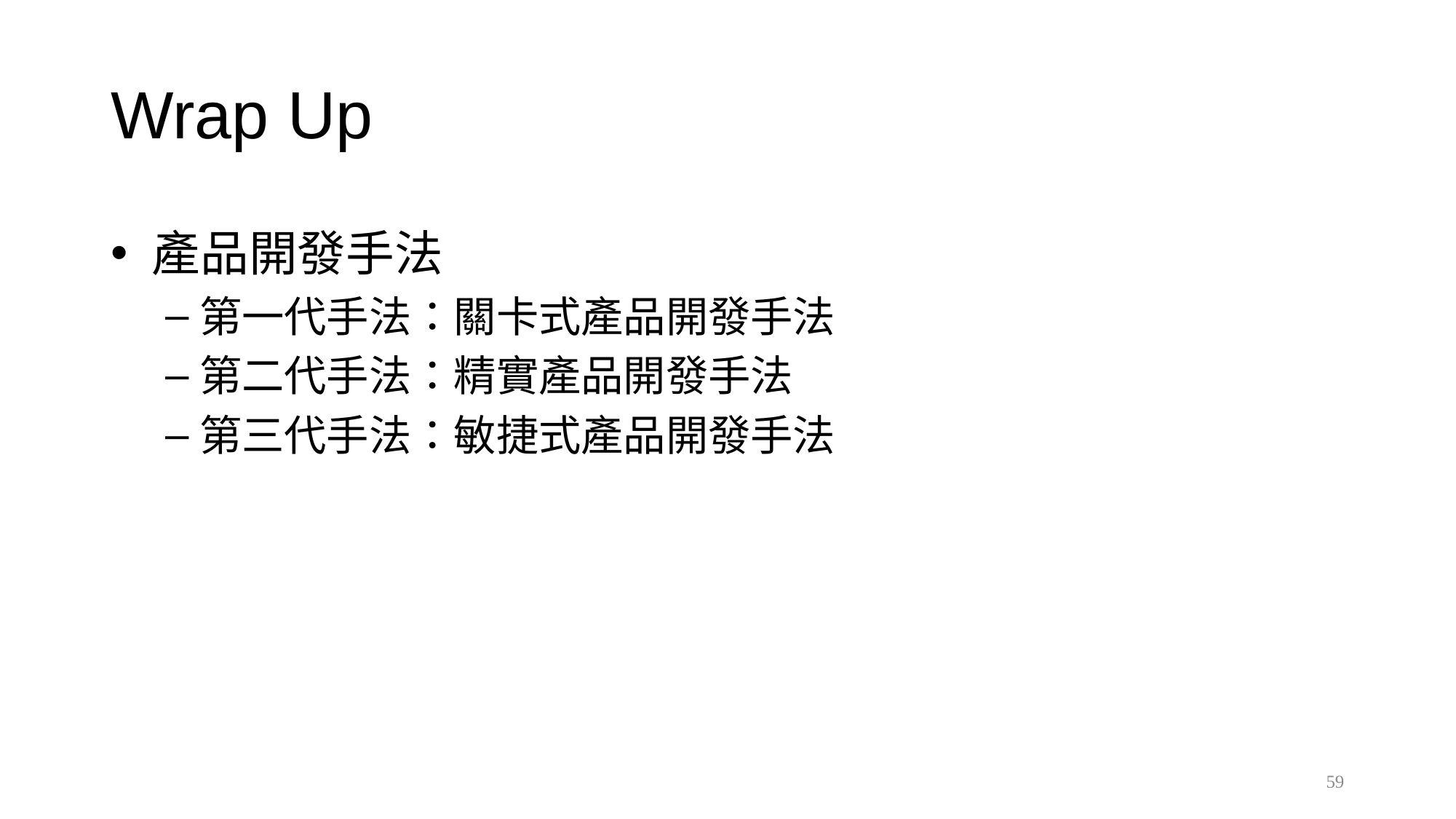

# Wrap Up
產品開發手法
第一代手法：關卡式產品開發手法
第二代手法：精實產品開發手法
第三代手法：敏捷式產品開發手法
59